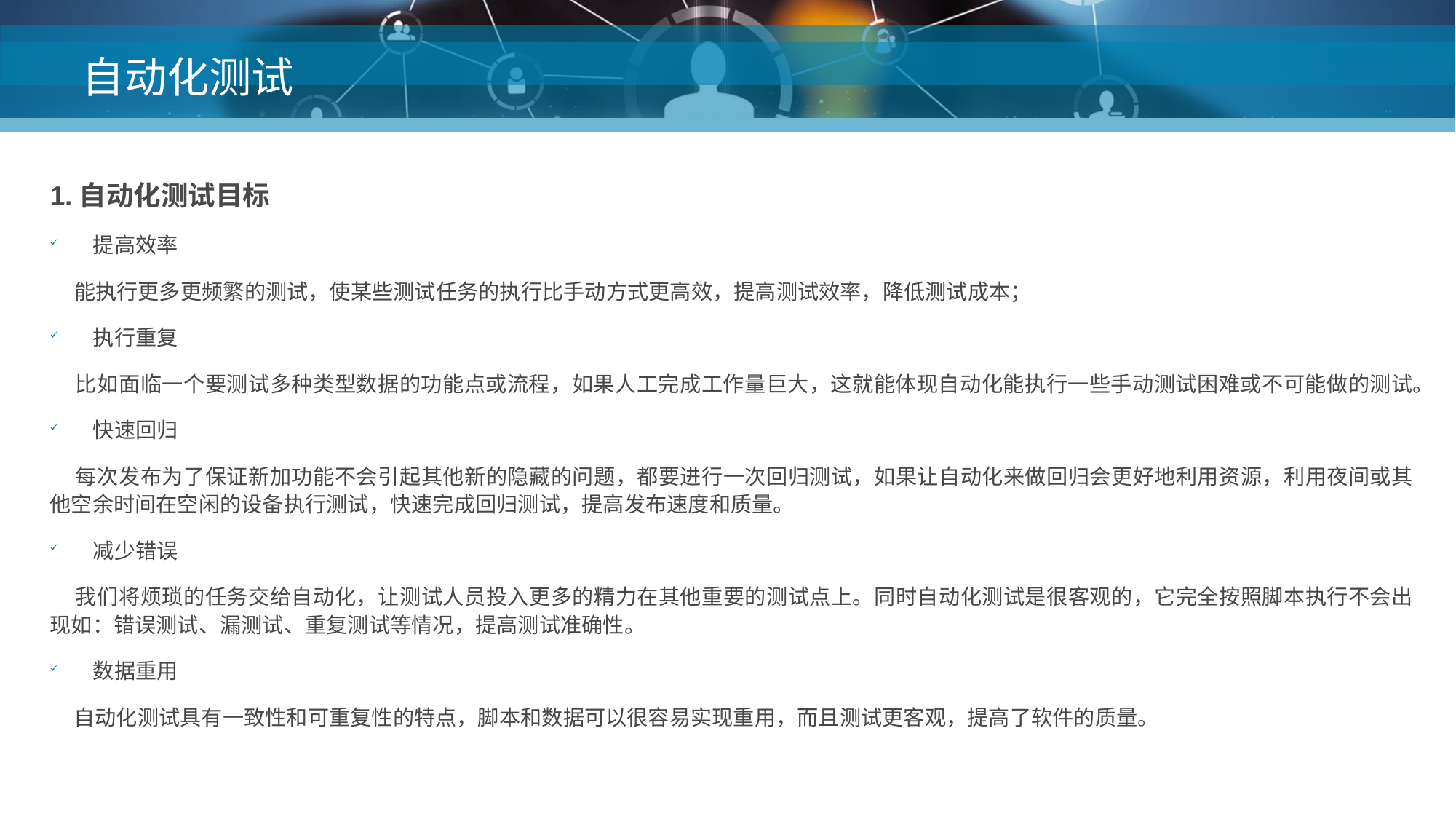

# 自动化测试

1.自动化测试目标
提高效率
     能执行更多更频繁的测试，使某些测试任务的执行比手动方式更高效，提高测试效率，降低测试成本；
执行重复
    比如面临一个要测试多种类型数据的功能点或流程，如果人工完成工作量巨大，这就能体现自动化能执行一些手动测试困难或不可能做的测试。
快速回归
    每次发布为了保证新加功能不会引起其他新的隐藏的问题，都要进行一次回归测试，如果让自动化来做回归会更好地利用资源，利用夜间或其他空余时间在空闲的设备执行测试，快速完成回归测试，提高发布速度和质量。
减少错误
    我们将烦琐的任务交给自动化，让测试人员投入更多的精力在其他重要的测试点上。同时自动化测试是很客观的，它完全按照脚本执行不会出现如：错误测试、漏测试、重复测试等情况，提高测试准确性。
数据重用
    自动化测试具有一致性和可重复性的特点，脚本和数据可以很容易实现重用，而且测试更客观，提高了软件的质量。